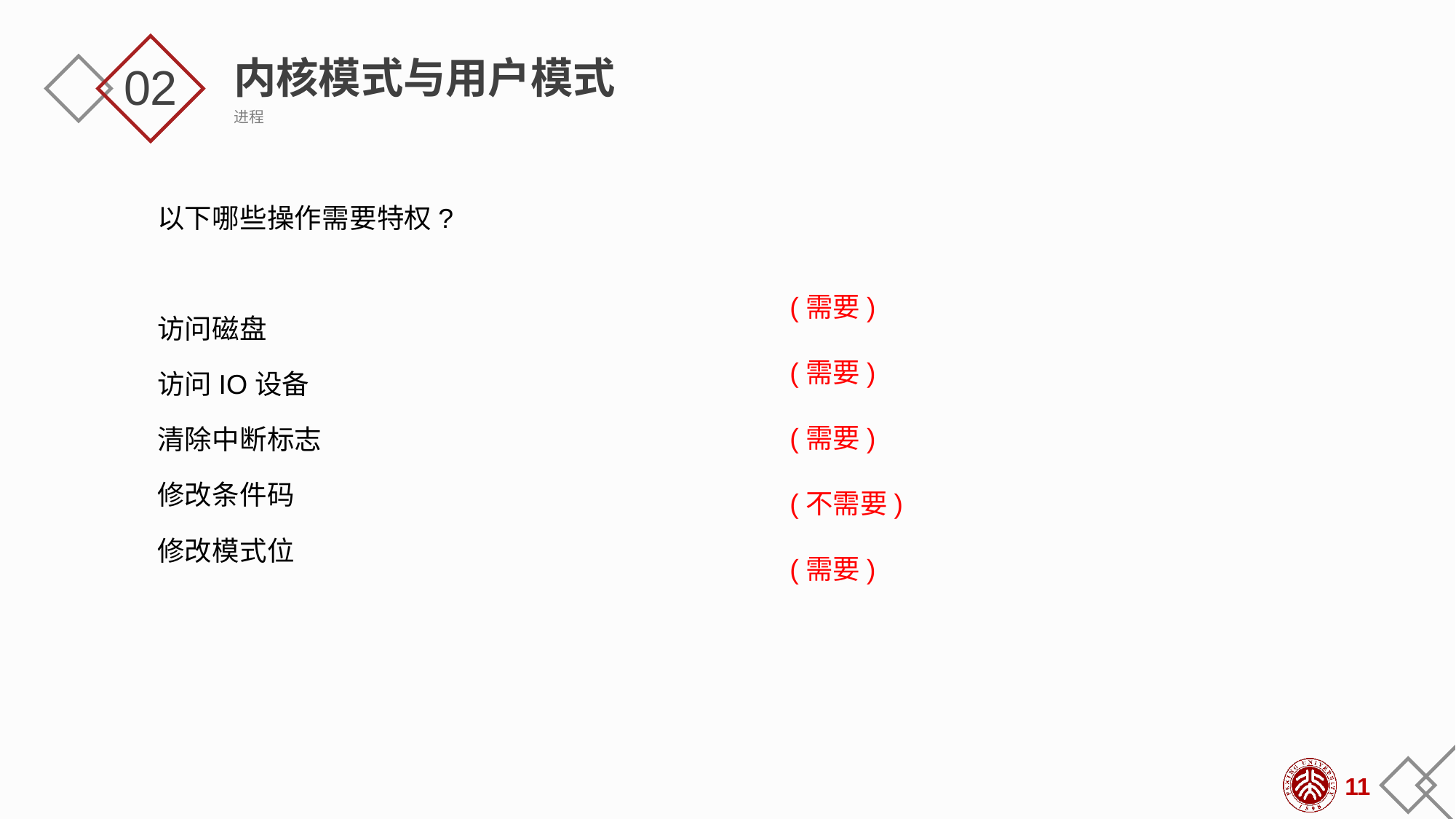

内核模式与用户模式
进程
02

以下哪些操作需要特权?

访问磁盘
访问IO设备
清除中断标志
修改条件码
修改模式位

(需要)

(需要)

(需要)

(不需要)

(需要)
11